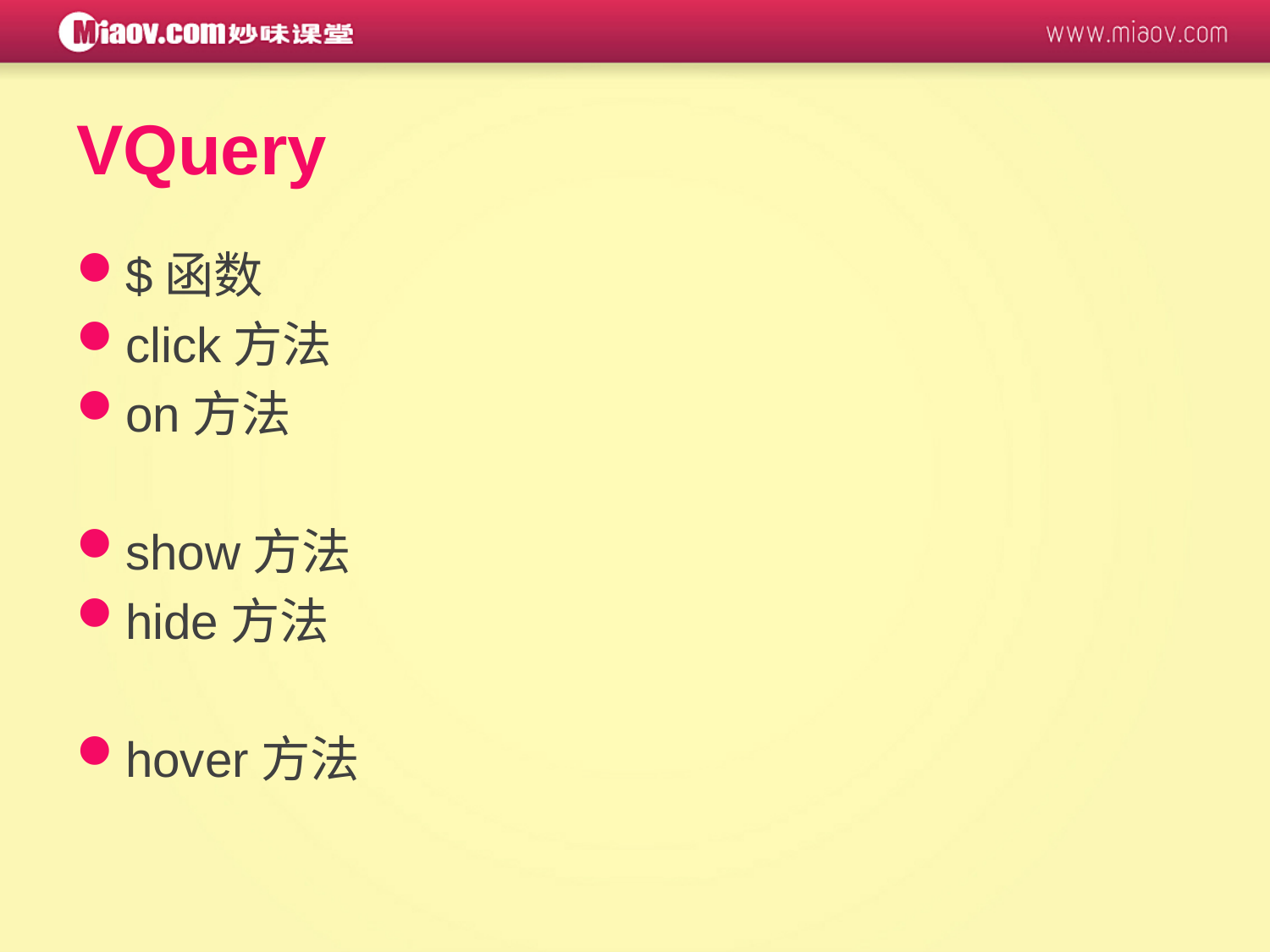

# VQuery
$函数
click方法
on方法

show方法
hide方法

hover方法